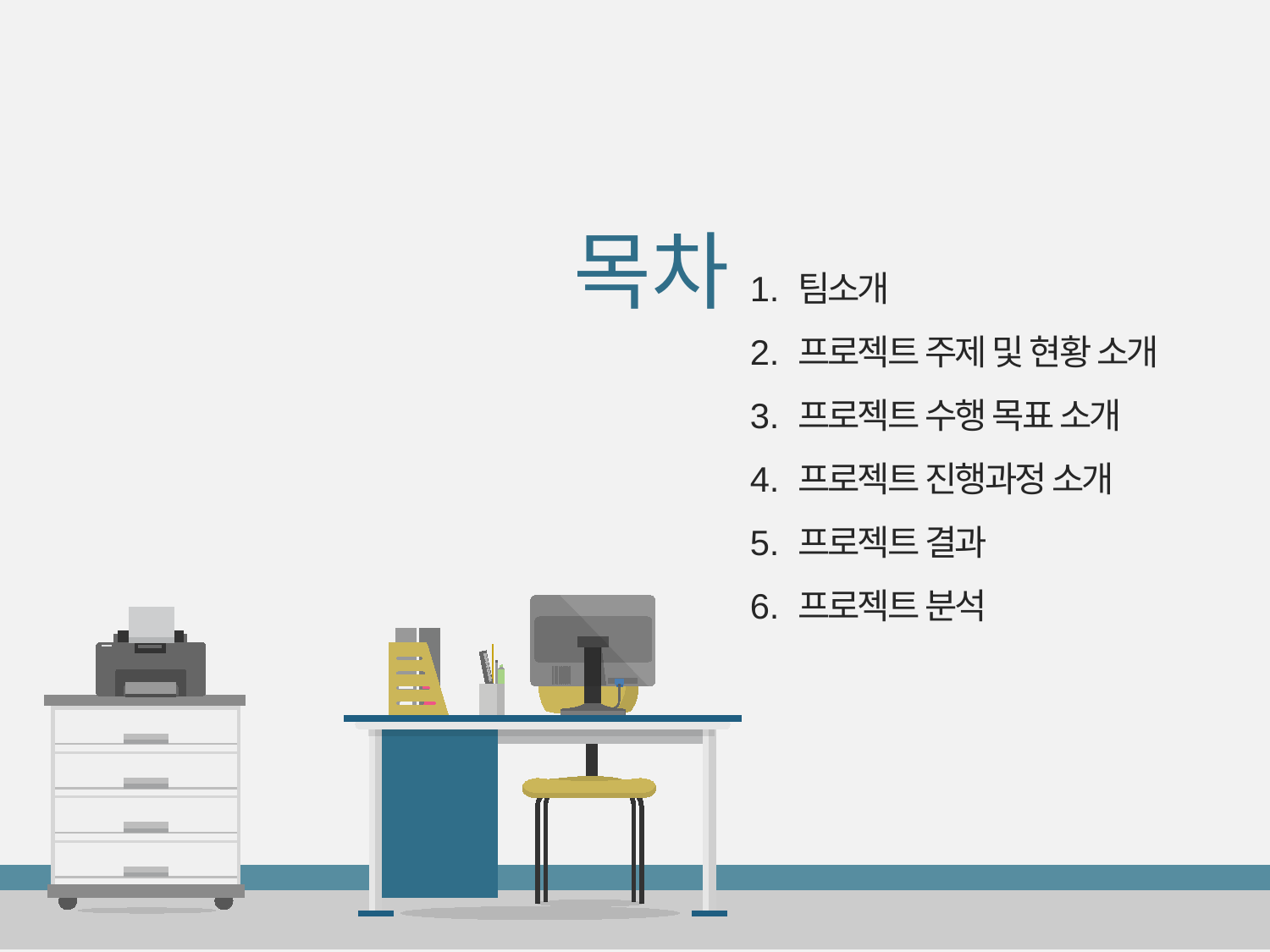

목차
팀소개
프로젝트 주제 및 현황 소개
프로젝트 수행 목표 소개
프로젝트 진행과정 소개
프로젝트 결과
프로젝트 분석